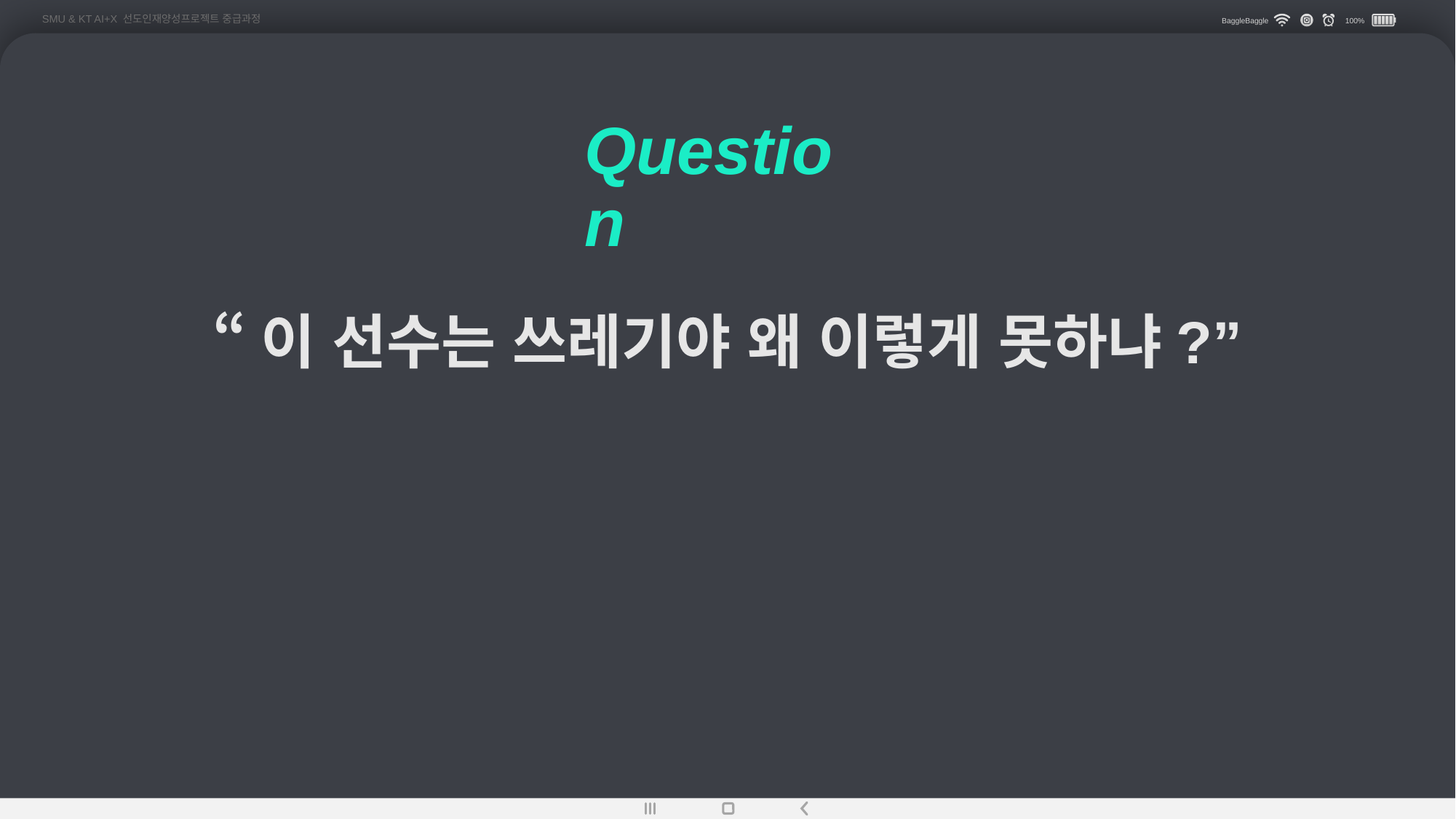

SMU & KT AI+X 선도인재양성프로젝트 중급과정

BaggleBaggle
100%

Question
“이 선수는 쓰레기야 왜 이렇게 못하냐?”